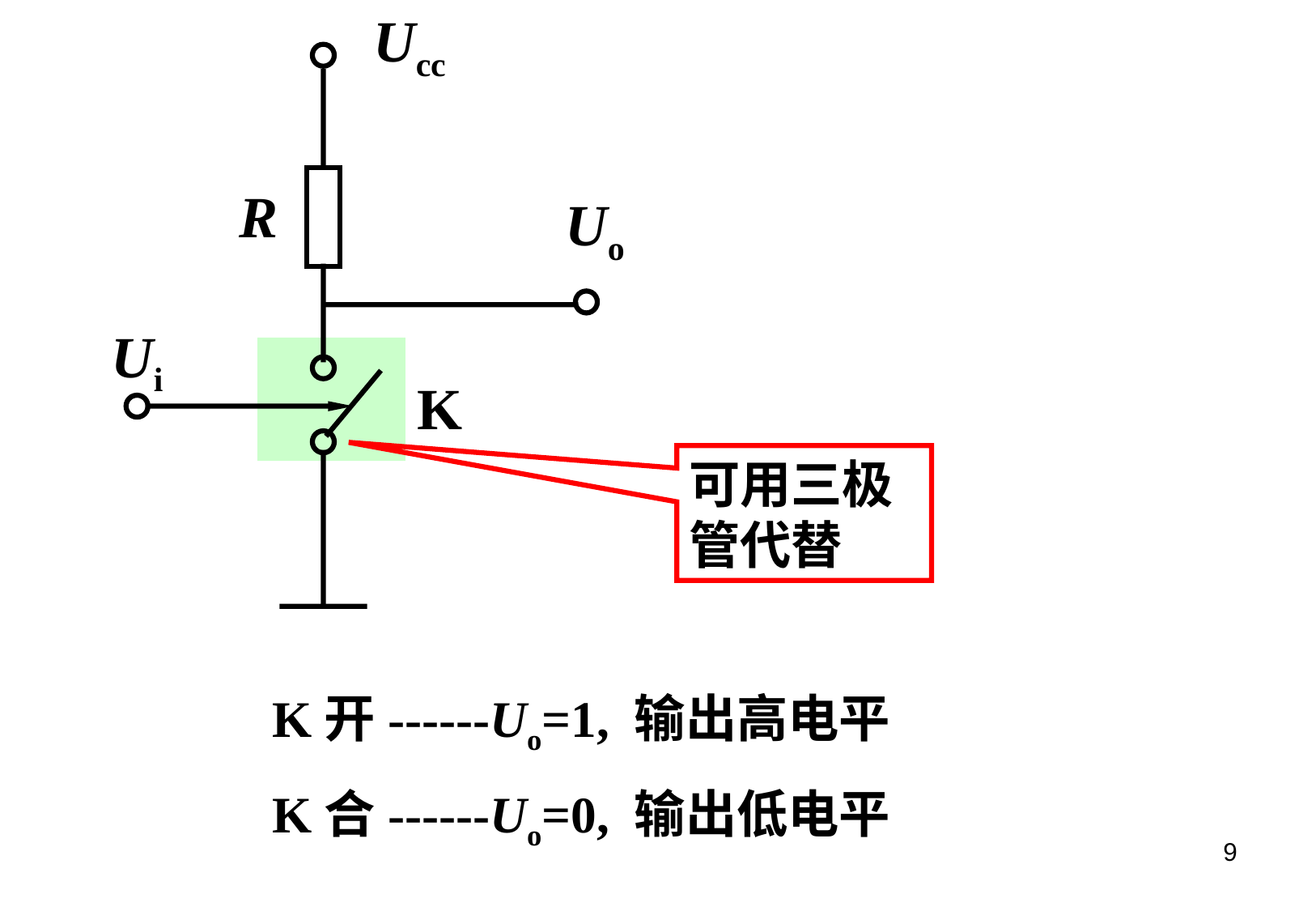

Ucc

R
Uo

 Ui

K

可用三极管代替
K开------Uo=1, 输出高电平
K合------Uo=0, 输出低电平
9